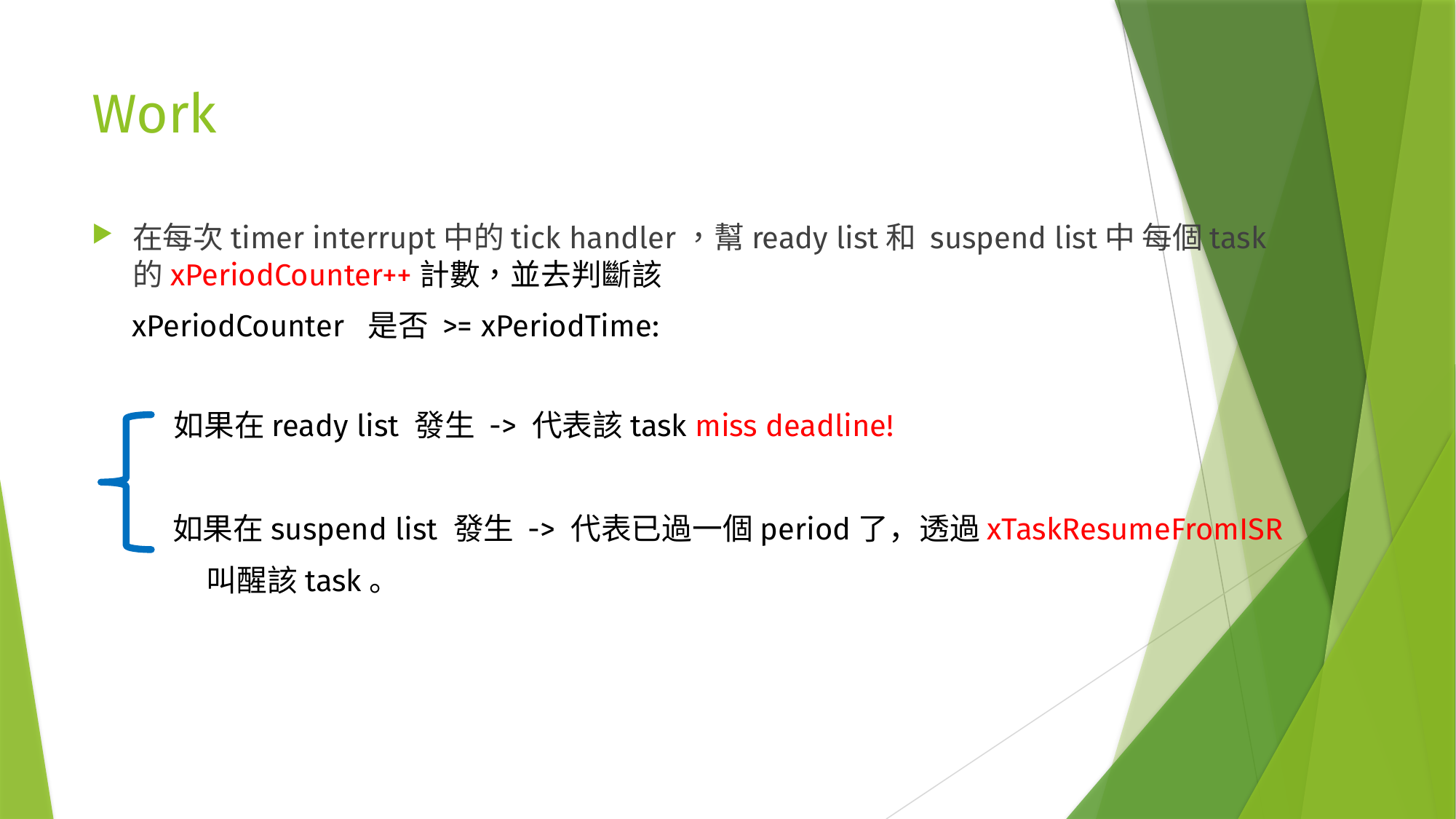

# Work
在每次timer interrupt中的tick handler，幫ready list和 suspend list中 每個task的xPeriodCounter++計數，並去判斷該
     xPeriodCounter  是否 >= xPeriodTime:

            如果在ready list 發生 -> 代表該task miss deadline!

            如果在suspend list 發生 -> 代表已過一個period了，透過xTaskResumeFromISR
                叫醒該task。